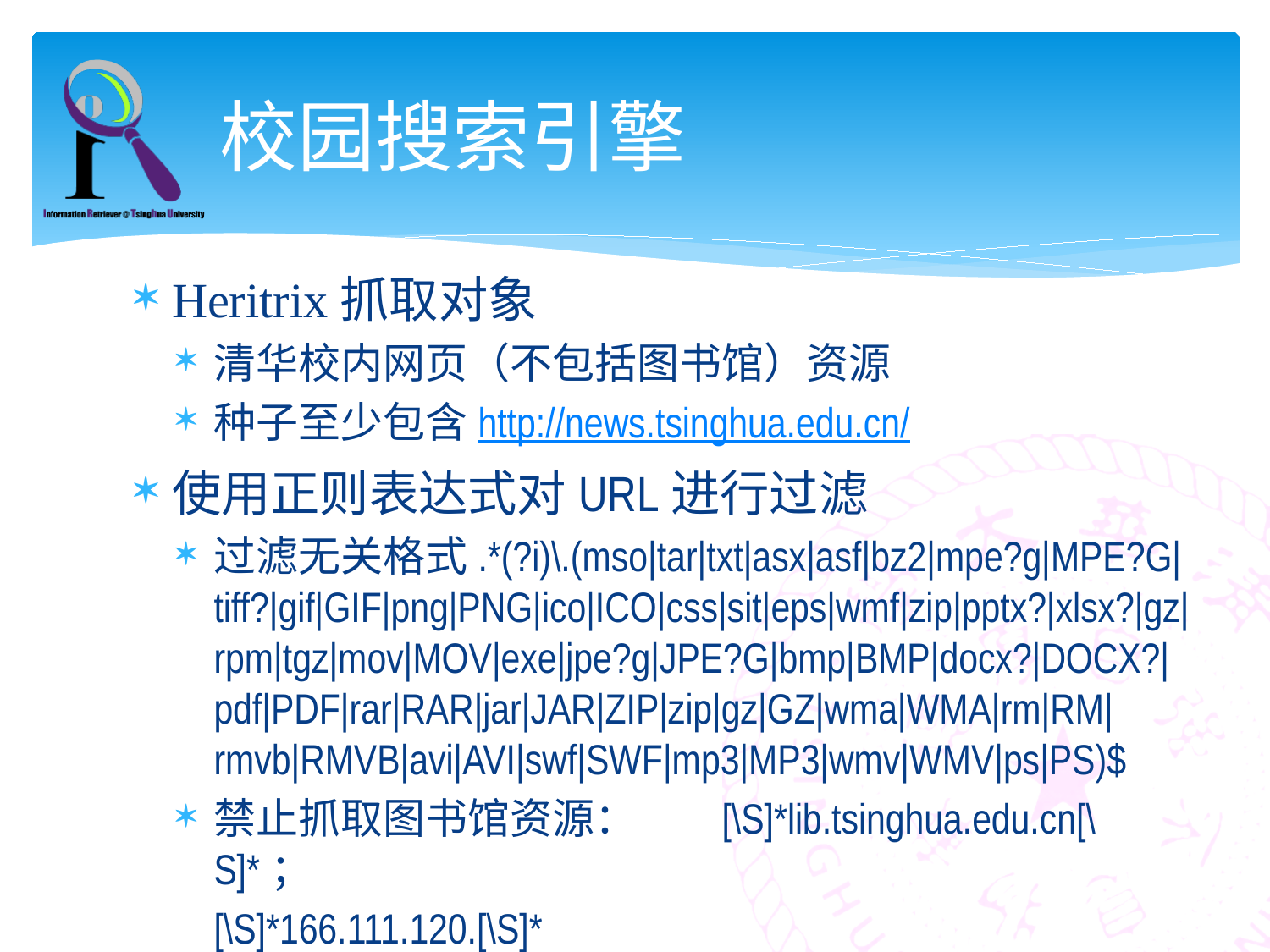

# 校园搜索引擎
Heritrix抓取对象
清华校内网页（不包括图书馆）资源
种子至少包含http://news.tsinghua.edu.cn/
使用正则表达式对URL进行过滤
过滤无关格式.*(?i)\.(mso|tar|txt|asx|asf|bz2|mpe?g|MPE?G| tiff?|gif|GIF|png|PNG|ico|ICO|css|sit|eps|wmf|zip|pptx?|xlsx?|gz|rpm|tgz|mov|MOV|exe|jpe?g|JPE?G|bmp|BMP|docx?|DOCX?|pdf|PDF|rar|RAR|jar|JAR|ZIP|zip|gz|GZ|wma|WMA|rm|RM|rmvb|RMVB|avi|AVI|swf|SWF|mp3|MP3|wmv|WMV|ps|PS)$
禁止抓取图书馆资源：	[\S]*lib.tsinghua.edu.cn[\S]*；
	[\S]*166.111.120.[\S]*